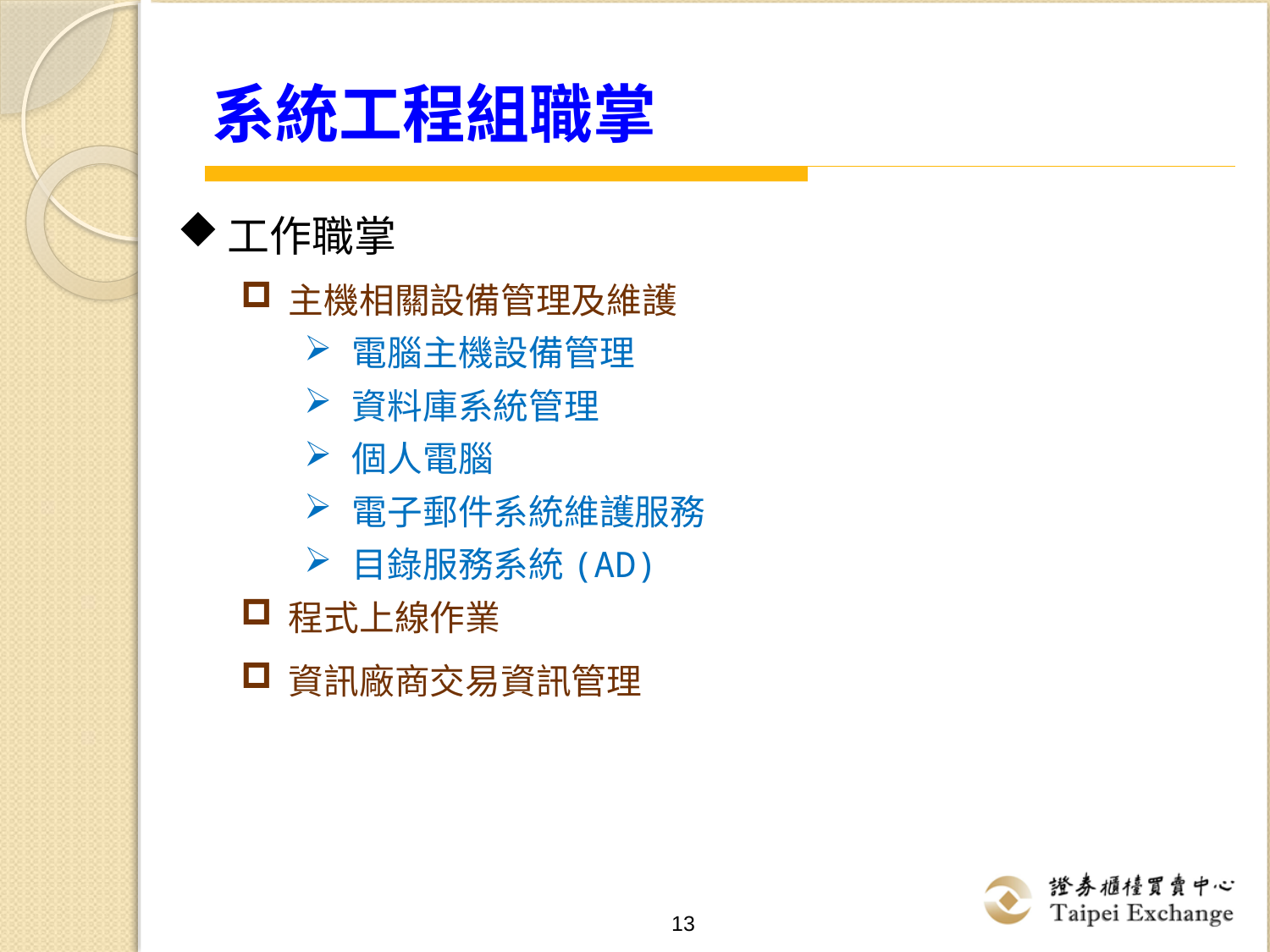

# 系統工程組職掌
工作職掌
主機相關設備管理及維護
電腦主機設備管理
資料庫系統管理
個人電腦
電子郵件系統維護服務
目錄服務系統(AD)
程式上線作業
資訊廠商交易資訊管理
13